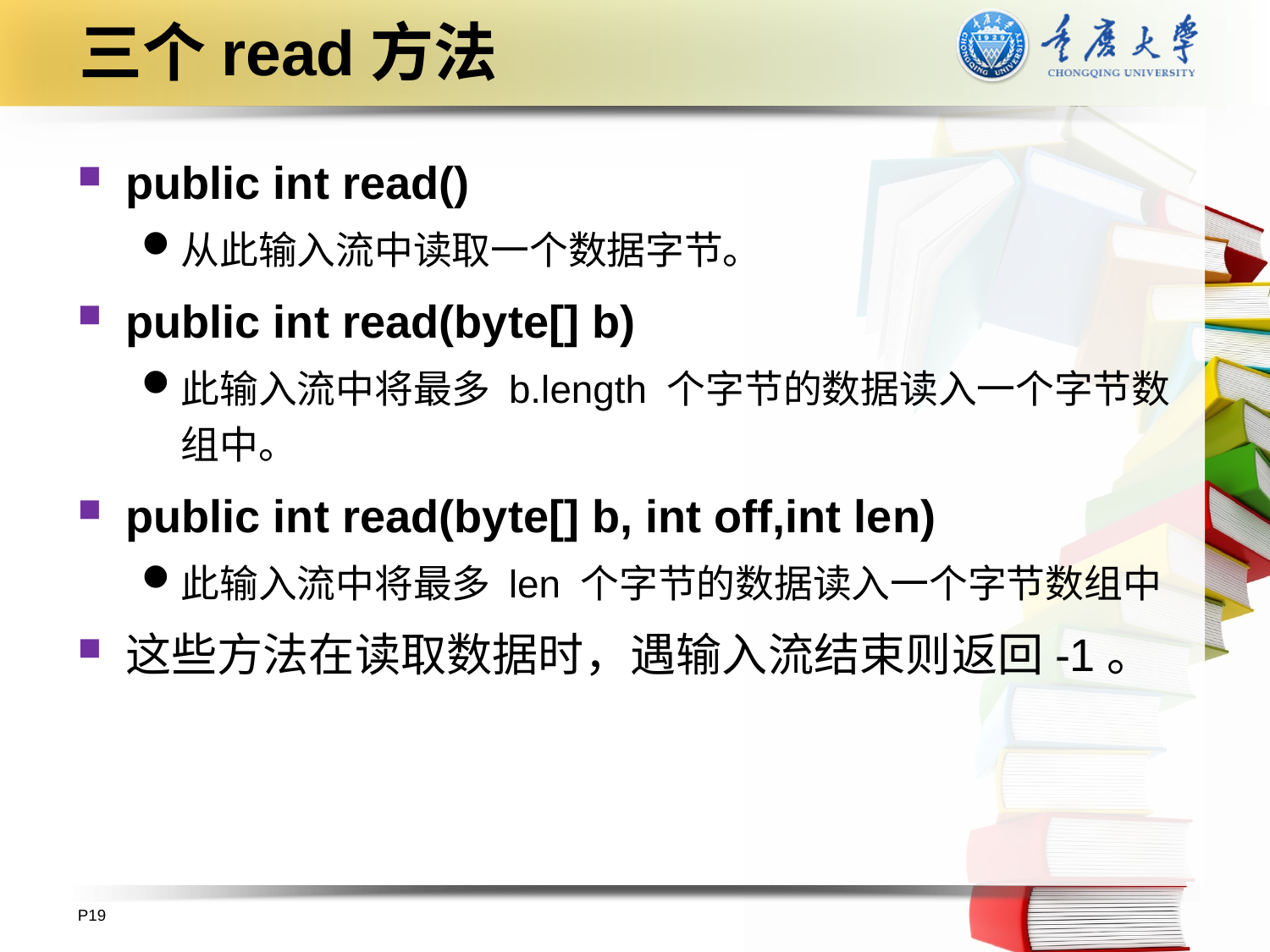

# 三个read方法
public int read()
从此输入流中读取一个数据字节。
public int read(byte[] b)
此输入流中将最多 b.length 个字节的数据读入一个字节数组中。
public int read(byte[] b, int off,int len)
此输入流中将最多 len 个字节的数据读入一个字节数组中
这些方法在读取数据时，遇输入流结束则返回-1。

P19